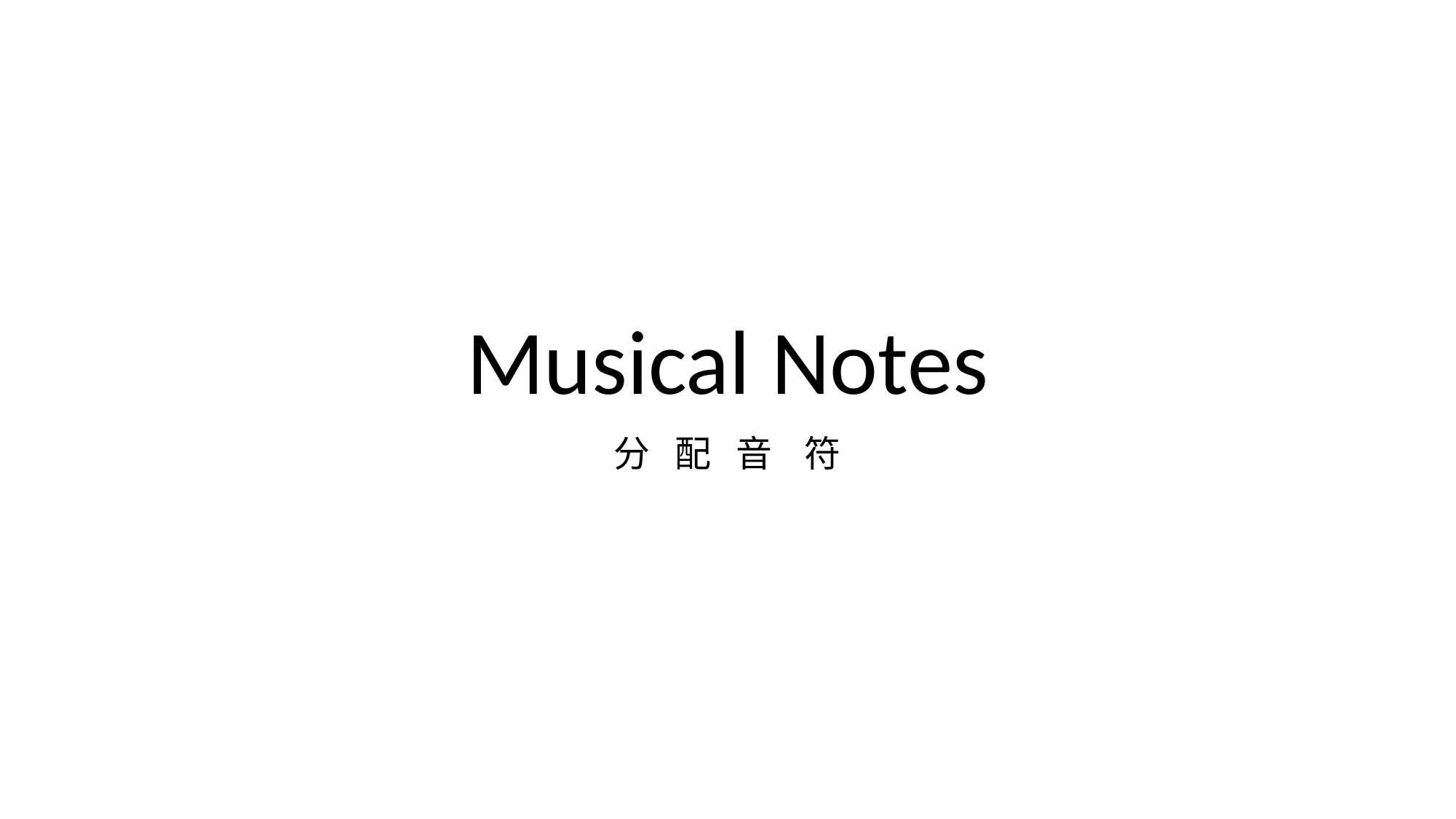

# Musical Notes
分   配   音    符